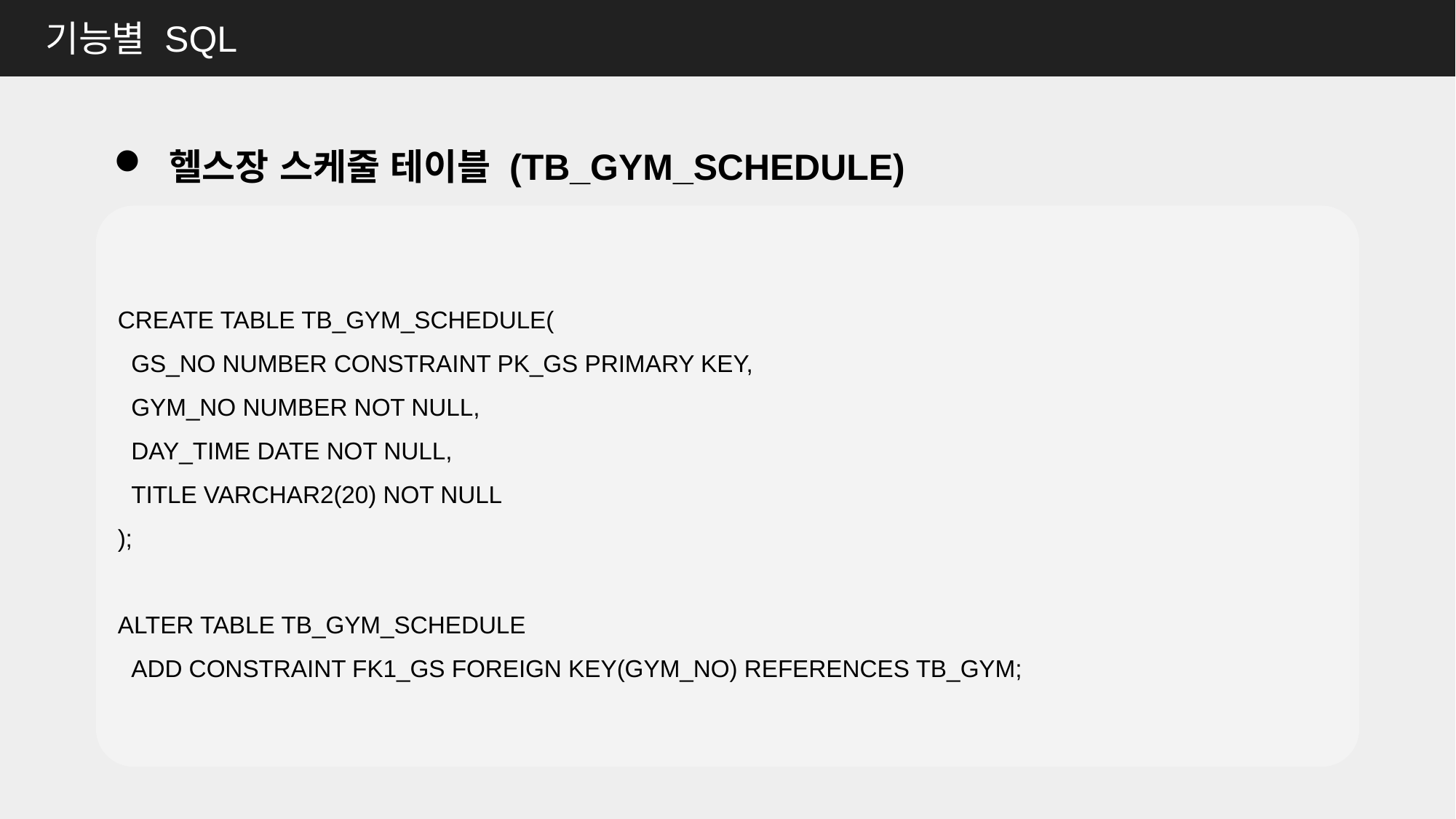

기능별 SQL
 헬스장 스케줄 테이블 (TB_GYM_SCHEDULE)
CREATE TABLE TB_GYM_SCHEDULE(
  GS_NO NUMBER CONSTRAINT PK_GS PRIMARY KEY,
  GYM_NO NUMBER NOT NULL,
  DAY_TIME DATE NOT NULL,
  TITLE VARCHAR2(20) NOT NULL
);

ALTER TABLE TB_GYM_SCHEDULE
  ADD CONSTRAINT FK1_GS FOREIGN KEY(GYM_NO) REFERENCES TB_GYM;